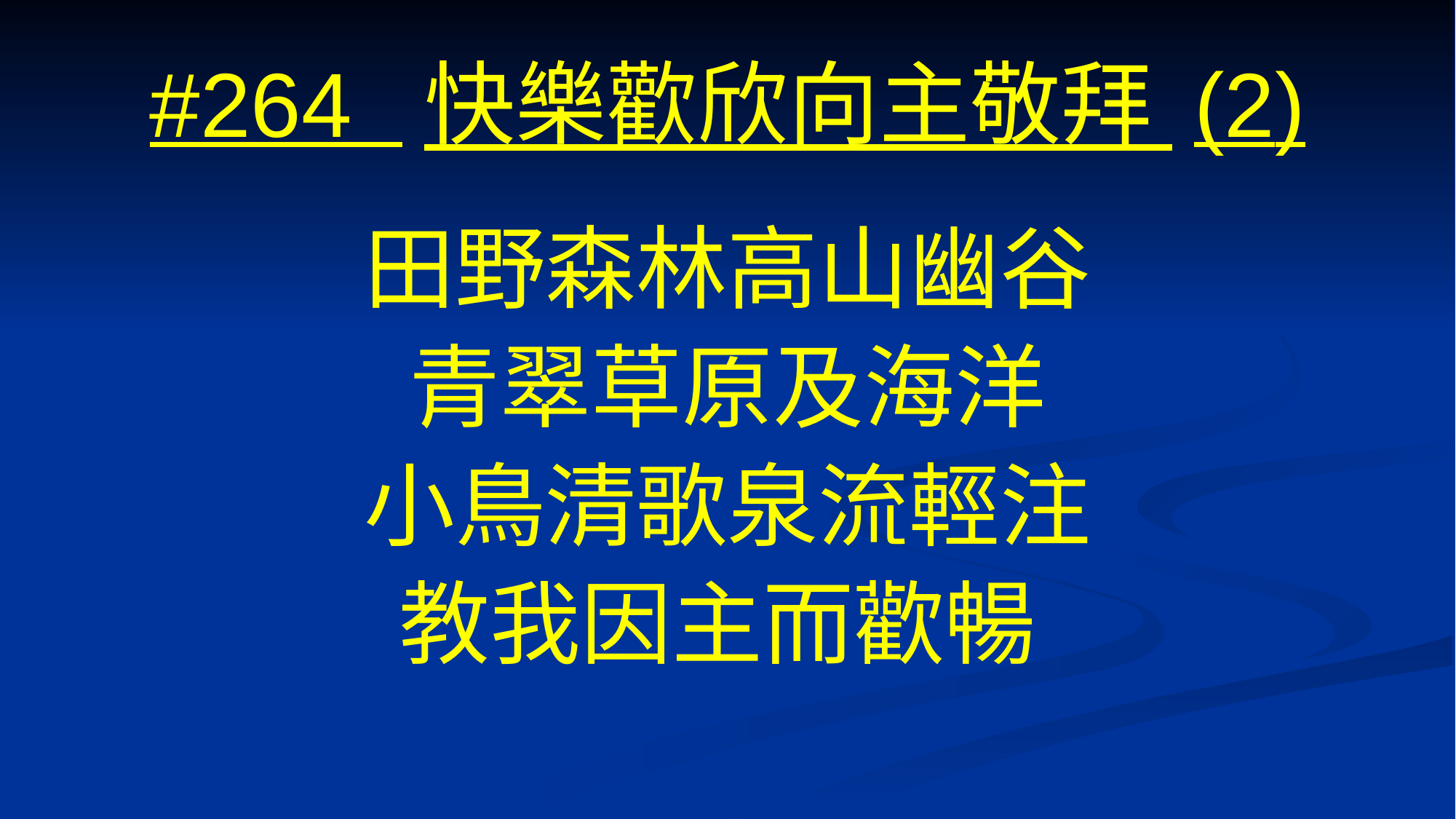

# #264  快樂歡欣向主敬拜 (2)
田野森林高山幽谷
青翠草原及海洋
小鳥清歌泉流輕注
教我因主而歡暢